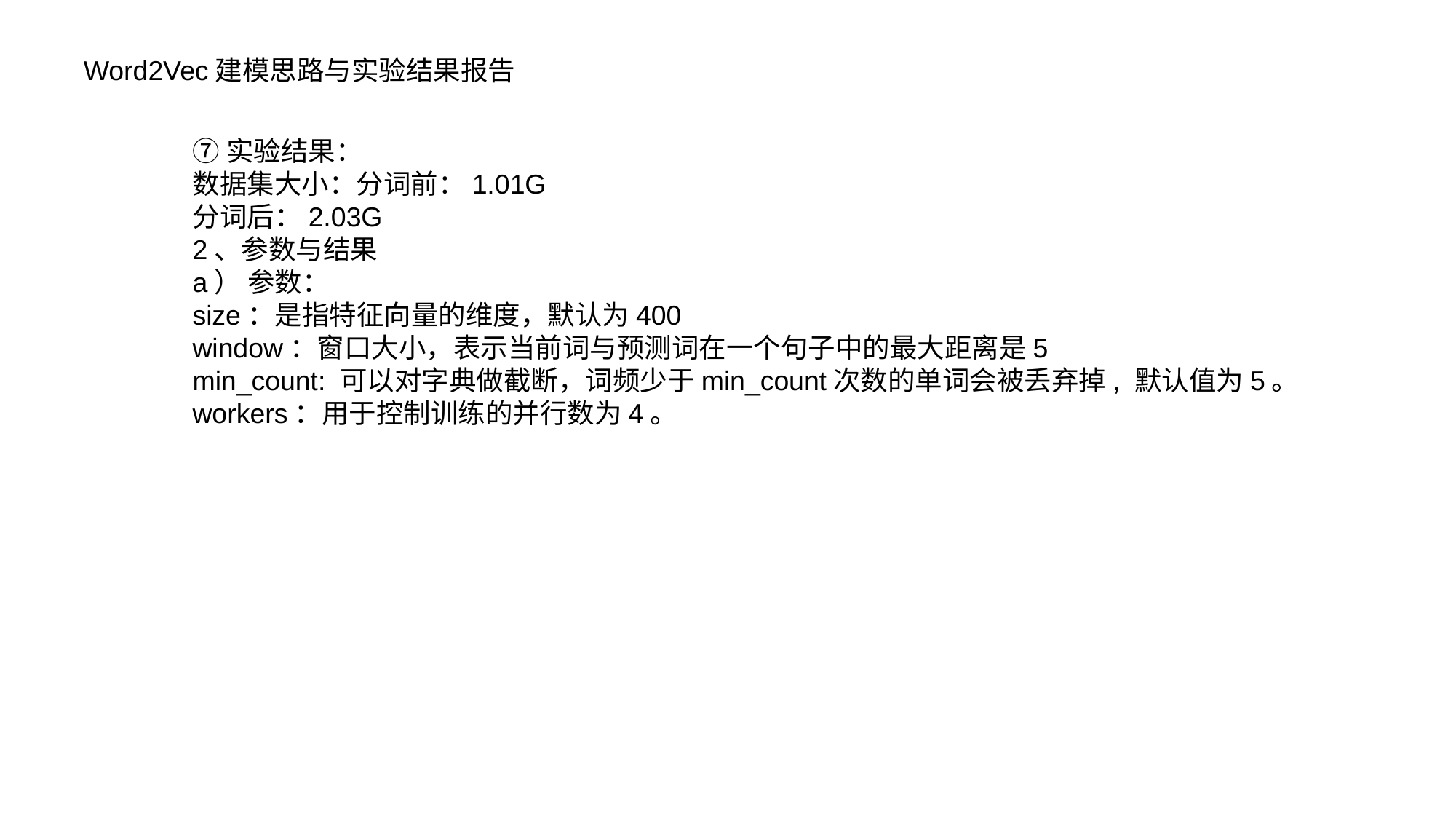

Word2Vec建模思路与实验结果报告
	⑦实验结果：
	数据集大小：分词前：1.01G
	分词后：2.03G
	2、参数与结果
	a） 参数：
	size：是指特征向量的维度，默认为400
	window：窗口大小，表示当前词与预测词在一个句子中的最大距离是5
	min_count: 可以对字典做截断，词频少于min_count次数的单词会被丢弃掉, 默认值为5。
	workers：用于控制训练的并行数为4。